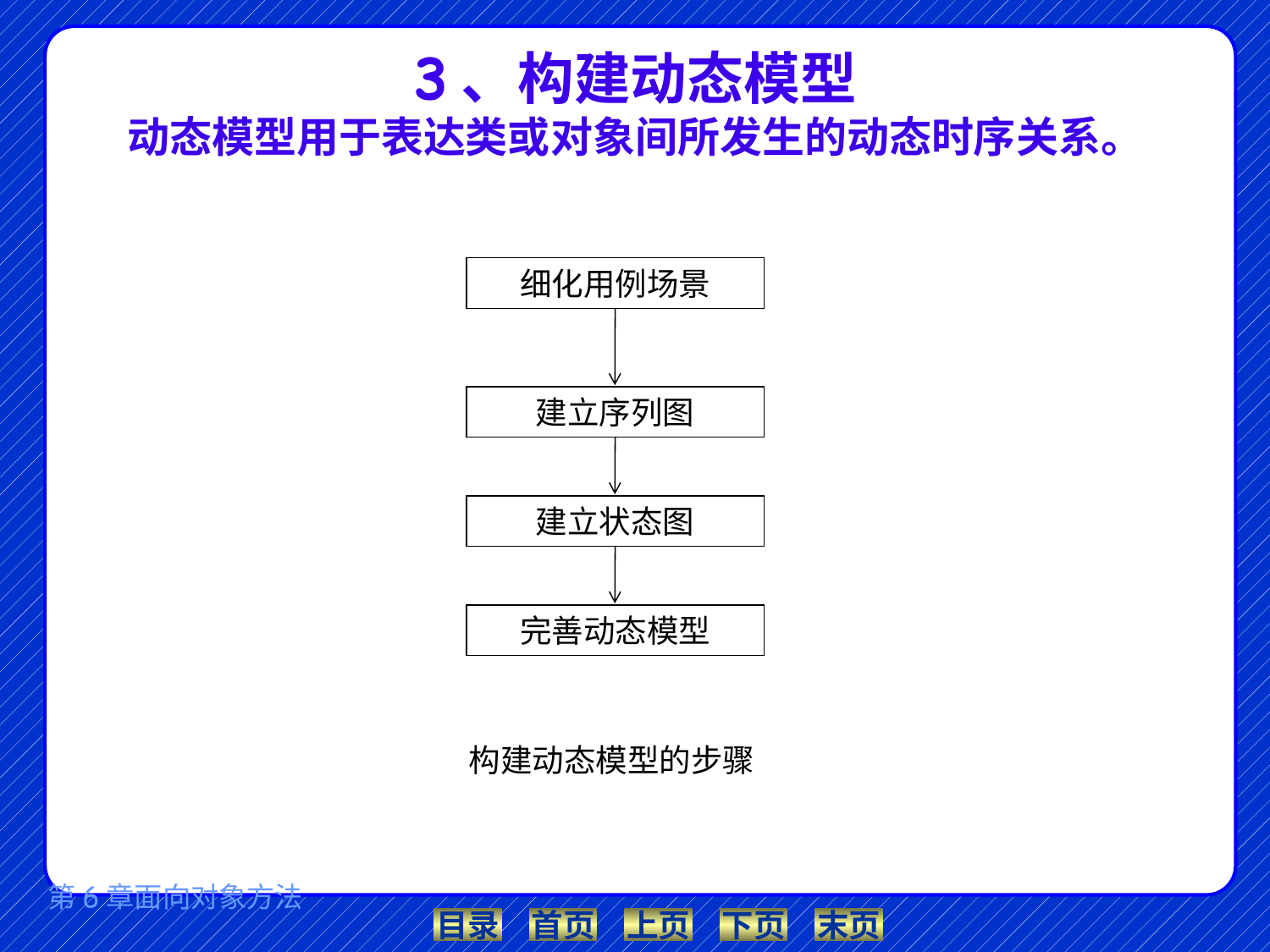

# 3、构建动态模型 动态模型用于表达类或对象间所发生的动态时序关系。
细化用例场景
建立序列图
建立状态图
完善动态模型
构建动态模型的步骤
第6章面向对象方法